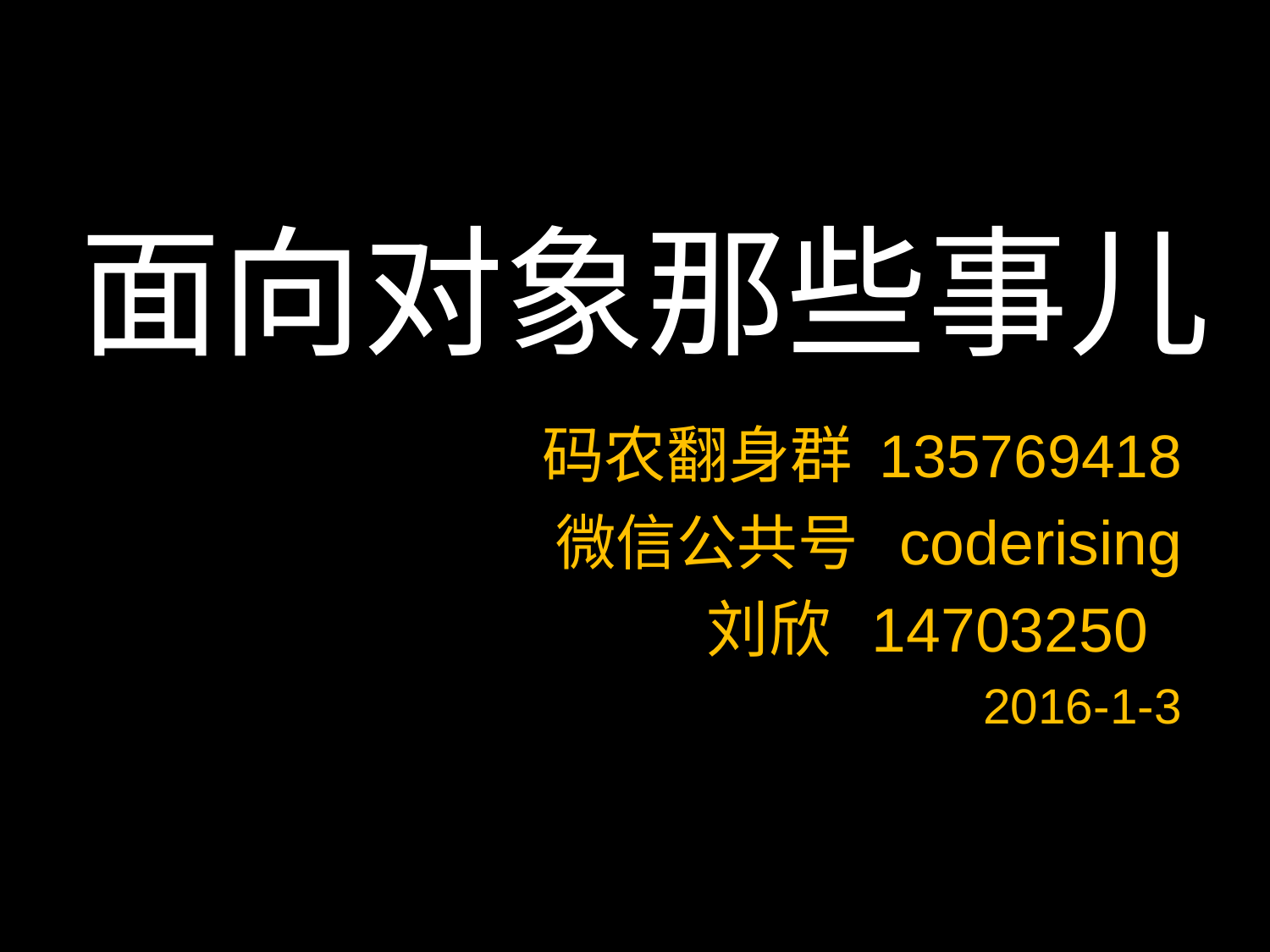

面向对象那些事儿
码农翻身群 135769418
微信公共号  coderising
刘欣  14703250
2016-1-3